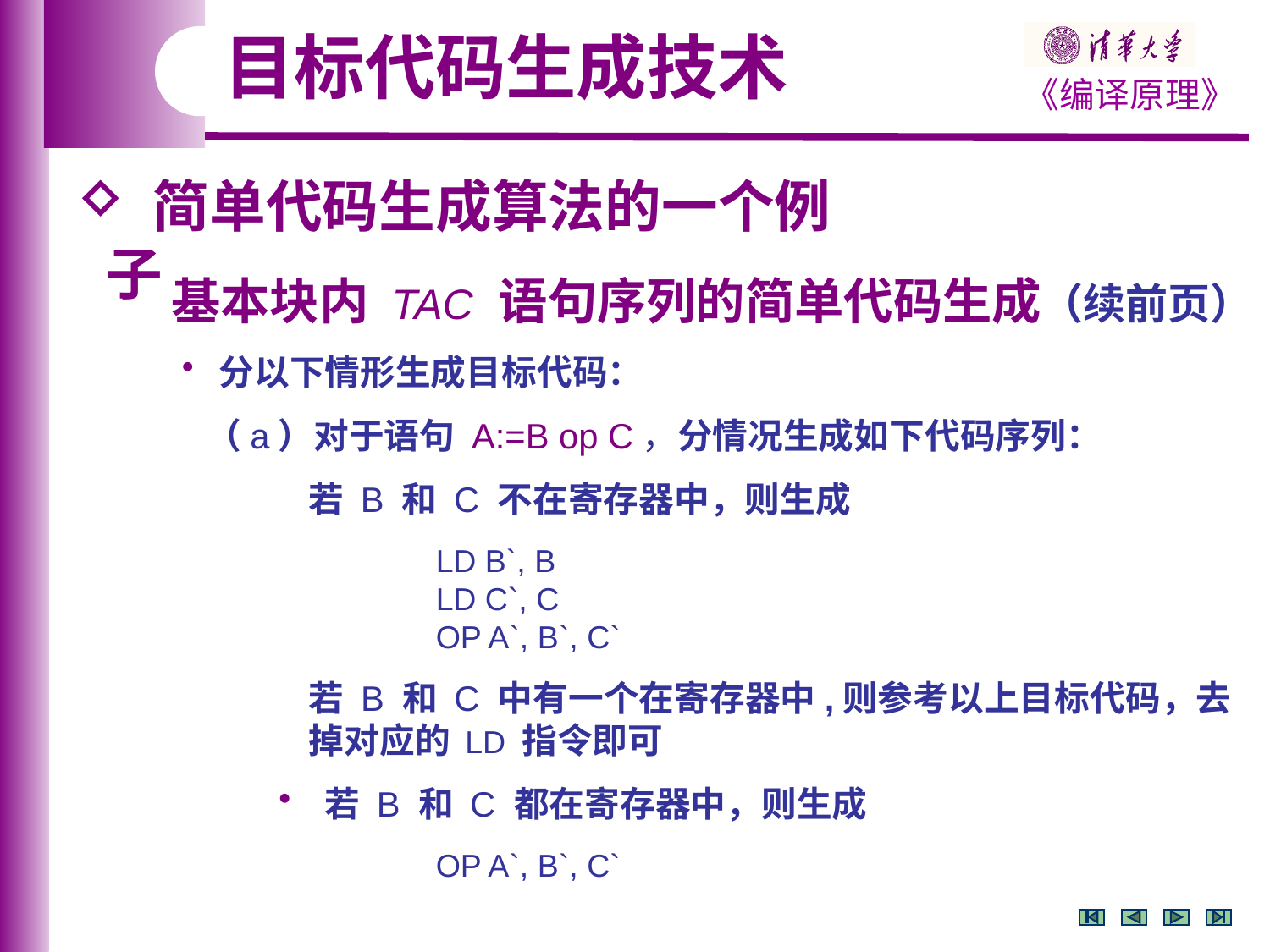

目标代码生成技术
 简单代码生成算法的一个例子
 基本块内 TAC 语句序列的简单代码生成（续前页）

  分以下情形生成目标代码：

  （a）对于语句 A:=B op C，分情况生成如下代码序列：

若 B 和 C 不在寄存器中，则生成

	LD B`, B
	LD C`, C
	OP A`, B`, C`

若 B 和 C 中有一个在寄存器中,则参考以上目标代码，去掉对应的 LD 指令即可

 若 B 和 C 都在寄存器中，则生成

	OP A`, B`, C`